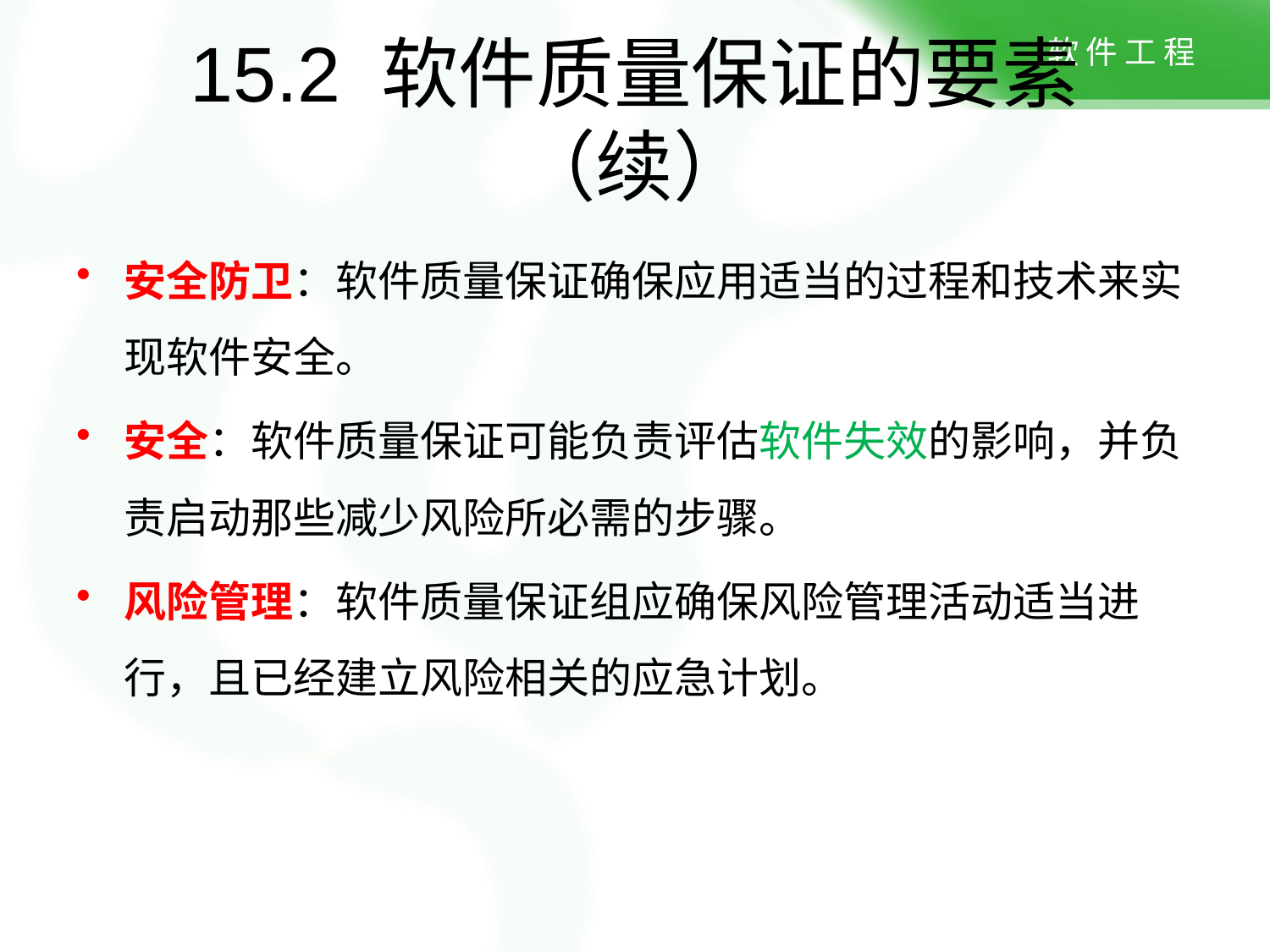

# 15.2 软件质量保证的要素（续）
安全防卫：软件质量保证确保应用适当的过程和技术来实现软件安全。
安全：软件质量保证可能负责评估软件失效的影响，并负责启动那些减少风险所必需的步骤。
风险管理：软件质量保证组应确保风险管理活动适当进行，且已经建立风险相关的应急计划。